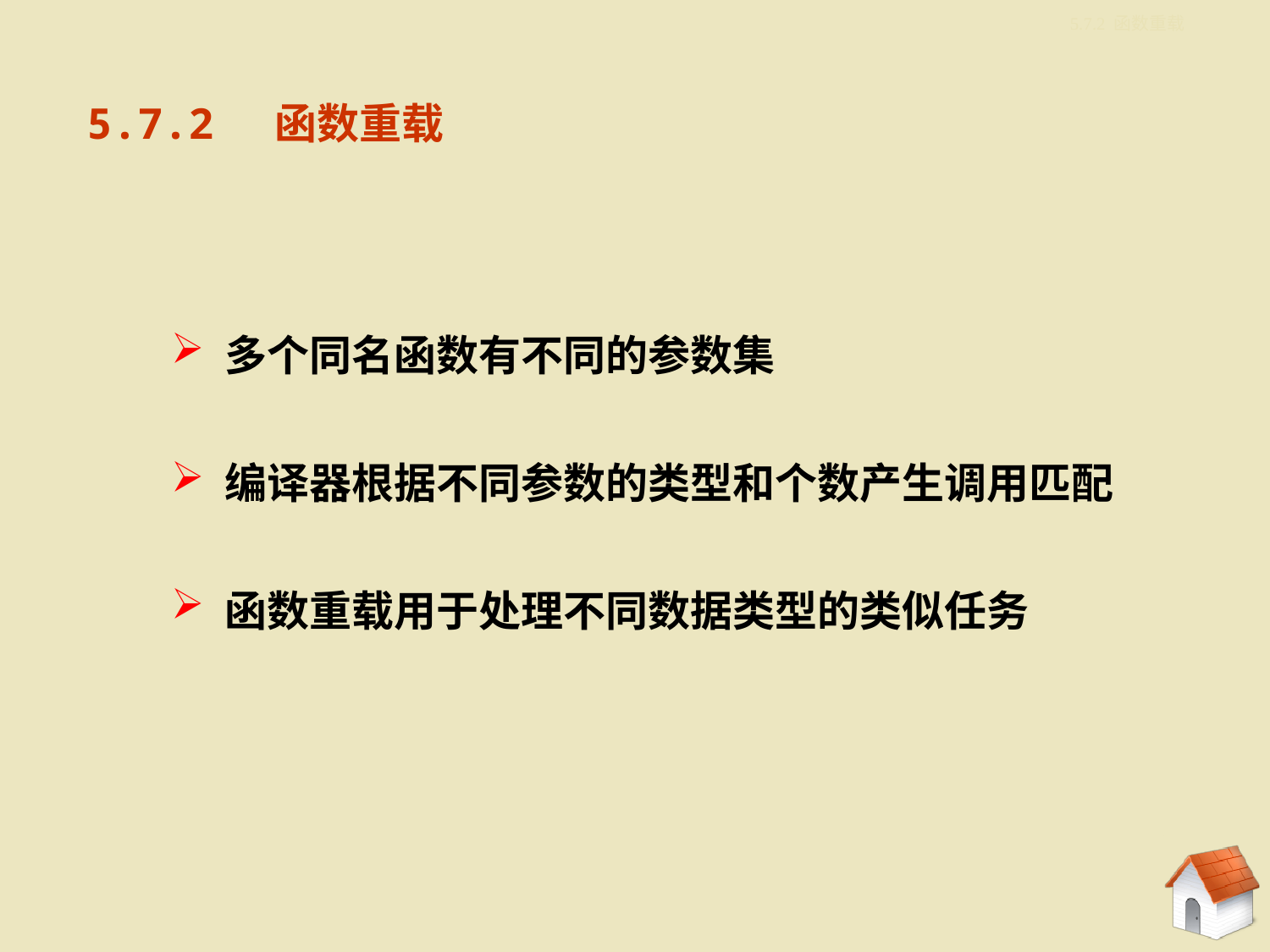

5.7.2 函数重载
5.7.2  函数重载
 多个同名函数有不同的参数集
 编译器根据不同参数的类型和个数产生调用匹配
 函数重载用于处理不同数据类型的类似任务